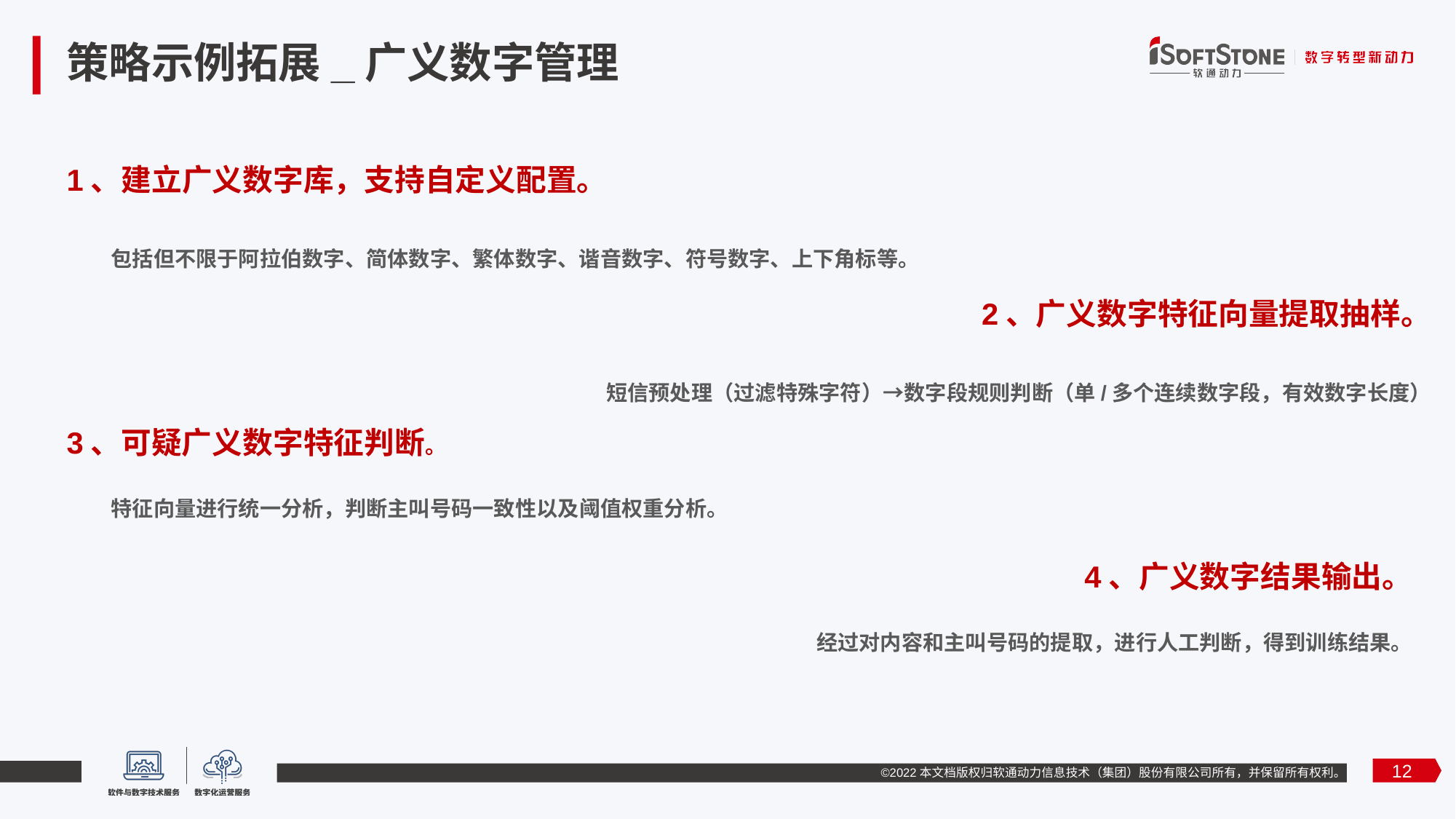

# 策略示例拓展_广义数字管理
1、建立广义数字库，支持自定义配置。

        包括但不限于阿拉伯数字、简体数字、繁体数字、谐音数字、符号数字、上下角标等。
2、广义数字特征向量提取抽样。

        短信预处理（过滤特殊字符）→数字段规则判断（单/多个连续数字段，有效数字长度）
3、可疑广义数字特征判断。

        特征向量进行统一分析，判断主叫号码一致性以及阈值权重分析。
4、广义数字结果输出。

       经过对内容和主叫号码的提取，进行人工判断，得到训练结果。
12